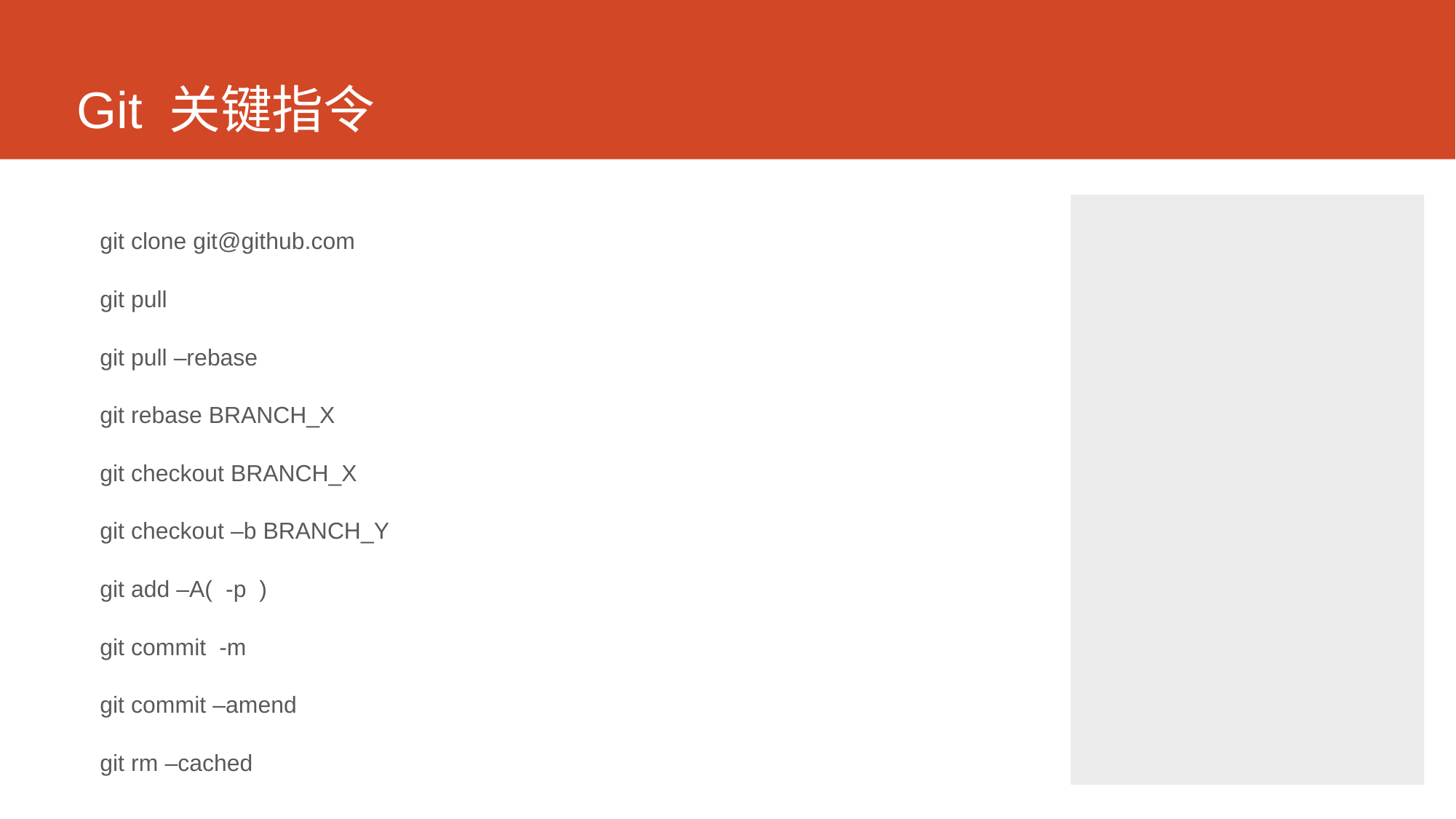

# Git 关键指令

git clone git@github.com
git pull
git pull –rebase
git rebase BRANCH_X
git checkout BRANCH_X
git checkout –b BRANCH_Y
git add –A(  -p  )
git commit  -m
git commit –amend
git rm –cached